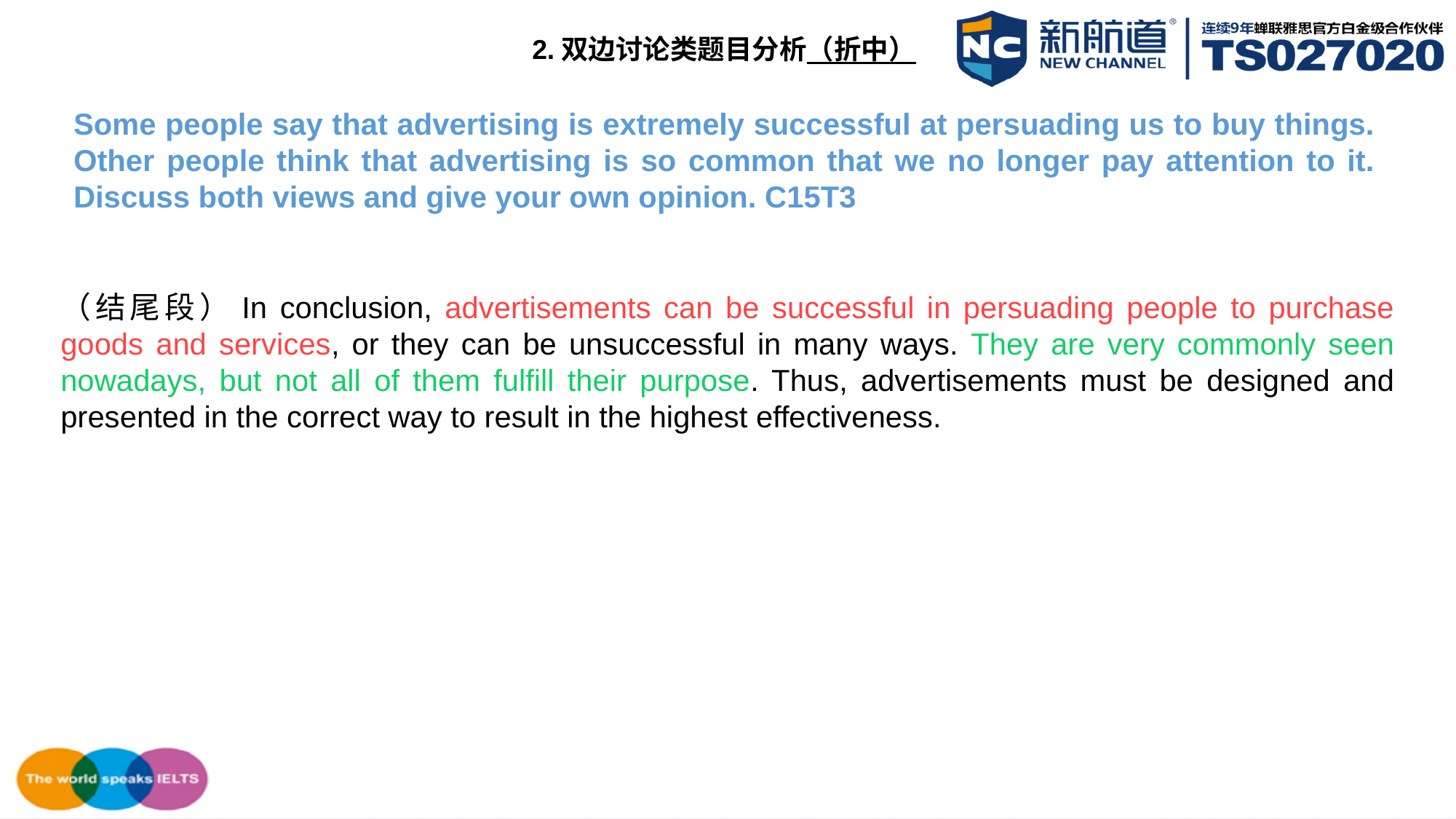

2.双边讨论类题目分析（折中）
Some people say that advertising is extremely successful at persuading us to buy things. Other people think that advertising is so common that we no longer pay attention to it. Discuss both views and give your own opinion. C15T3
（结尾段）In conclusion, advertisements can be successful in persuading people to purchase goods and services, or they can be unsuccessful in many ways. They are very commonly seen nowadays, but not all of them fulfill their purpose. Thus, advertisements must be designed and presented in the correct way to result in the highest effectiveness.